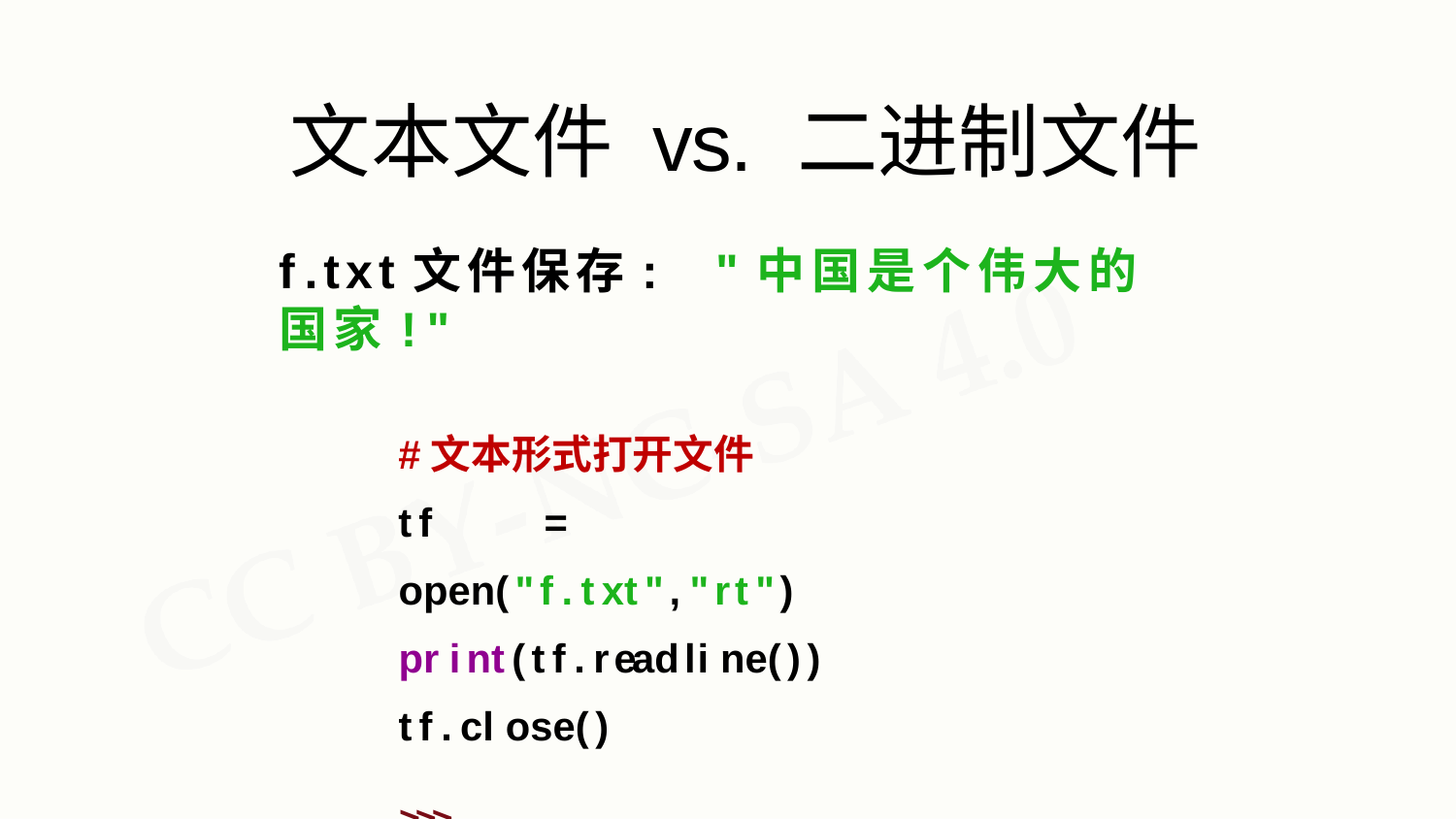

# 文本文件 vs. 二进制文件
f.txt文件保存:	"中国是个伟大的国家!"

#文本形式打开文件
tf	=	open("f.txt",	"rt") print(tf.readline()) tf.close()

>>>
中国是个伟大的国家!